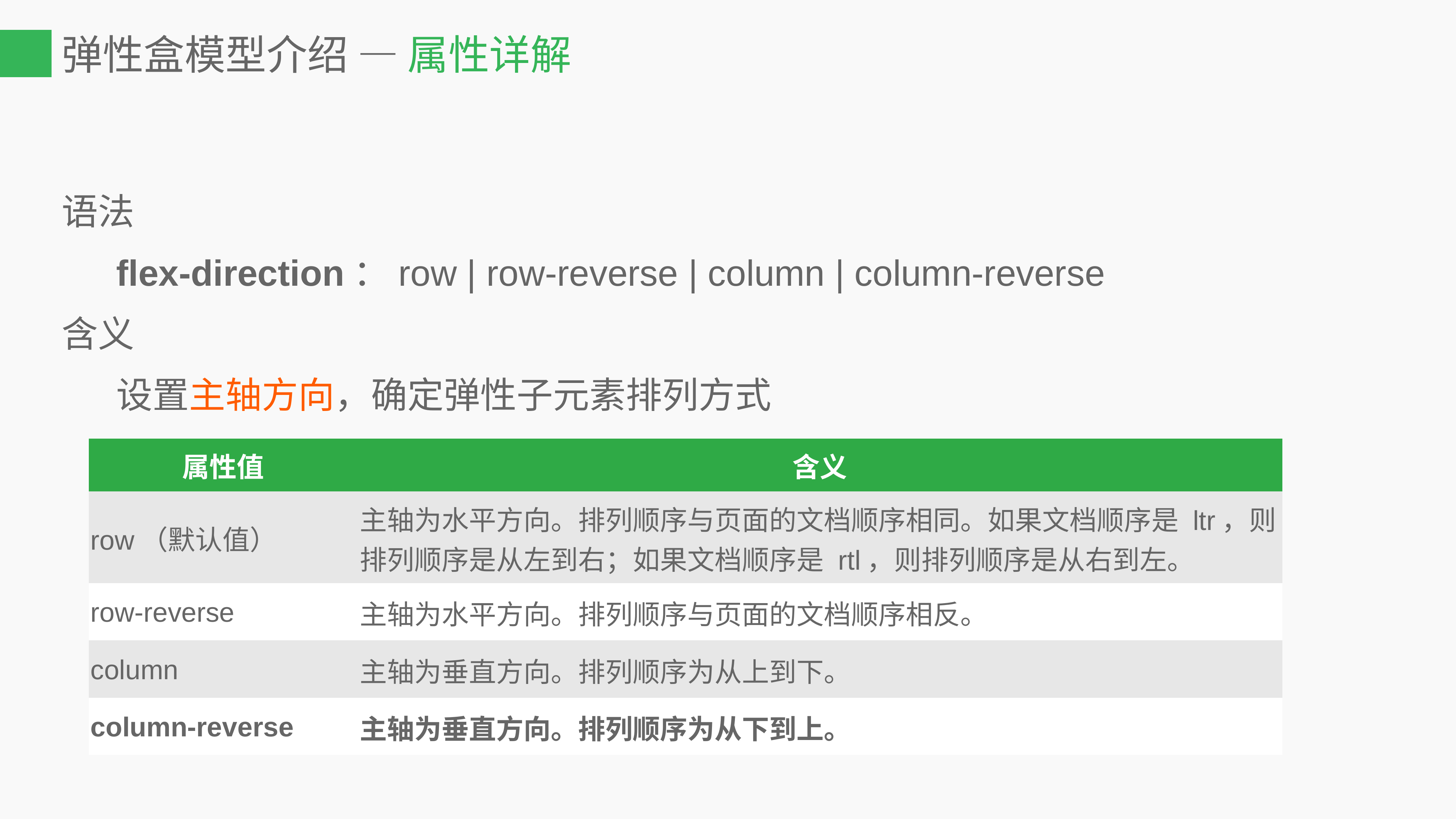

# 弹性盒模型介绍 — 属性详解
语法
	flex-direction：row | row-reverse | column | column-reverse
含义
	设置主轴方向，确定弹性子元素排列方式
| 属性值 | 含义 |
| --- | --- |
| row（默认值） | 主轴为水平方向。排列顺序与页面的文档顺序相同。如果文档顺序是 ltr，则排列顺序是从左到右；如果文档顺序是 rtl，则排列顺序是从右到左。 |
| row-reverse | 主轴为水平方向。排列顺序与页面的文档顺序相反。 |
| column | 主轴为垂直方向。排列顺序为从上到下。 |
| column-reverse | 主轴为垂直方向。排列顺序为从下到上。 |